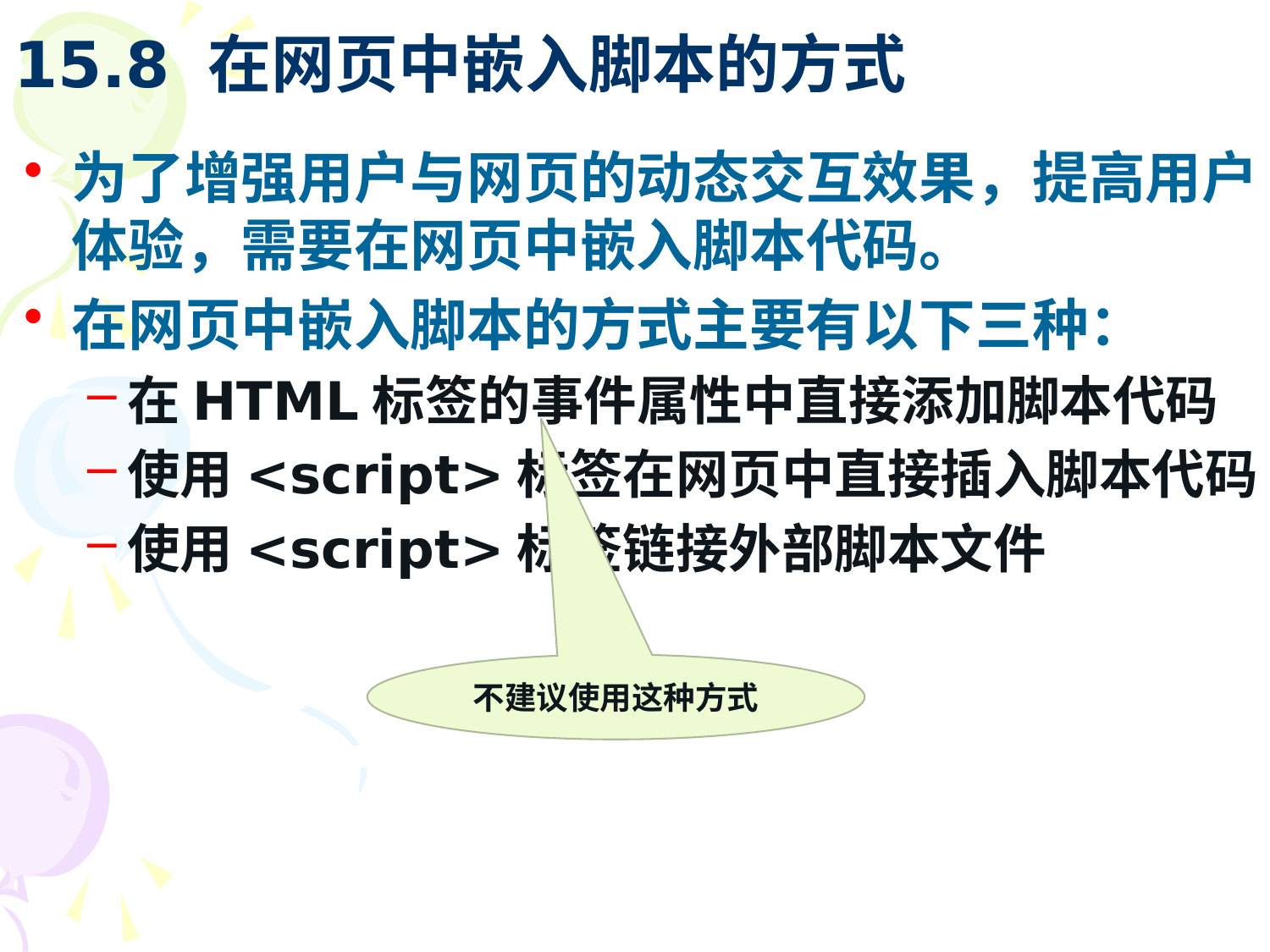

# 15.8 在网页中嵌入脚本的方式
为了增强用户与网页的动态交互效果，提高用户体验，需要在网页中嵌入脚本代码。
在网页中嵌入脚本的方式主要有以下三种：
在HTML标签的事件属性中直接添加脚本代码
使用<script>标签在网页中直接插入脚本代码
使用<script>标签链接外部脚本文件
不建议使用这种方式